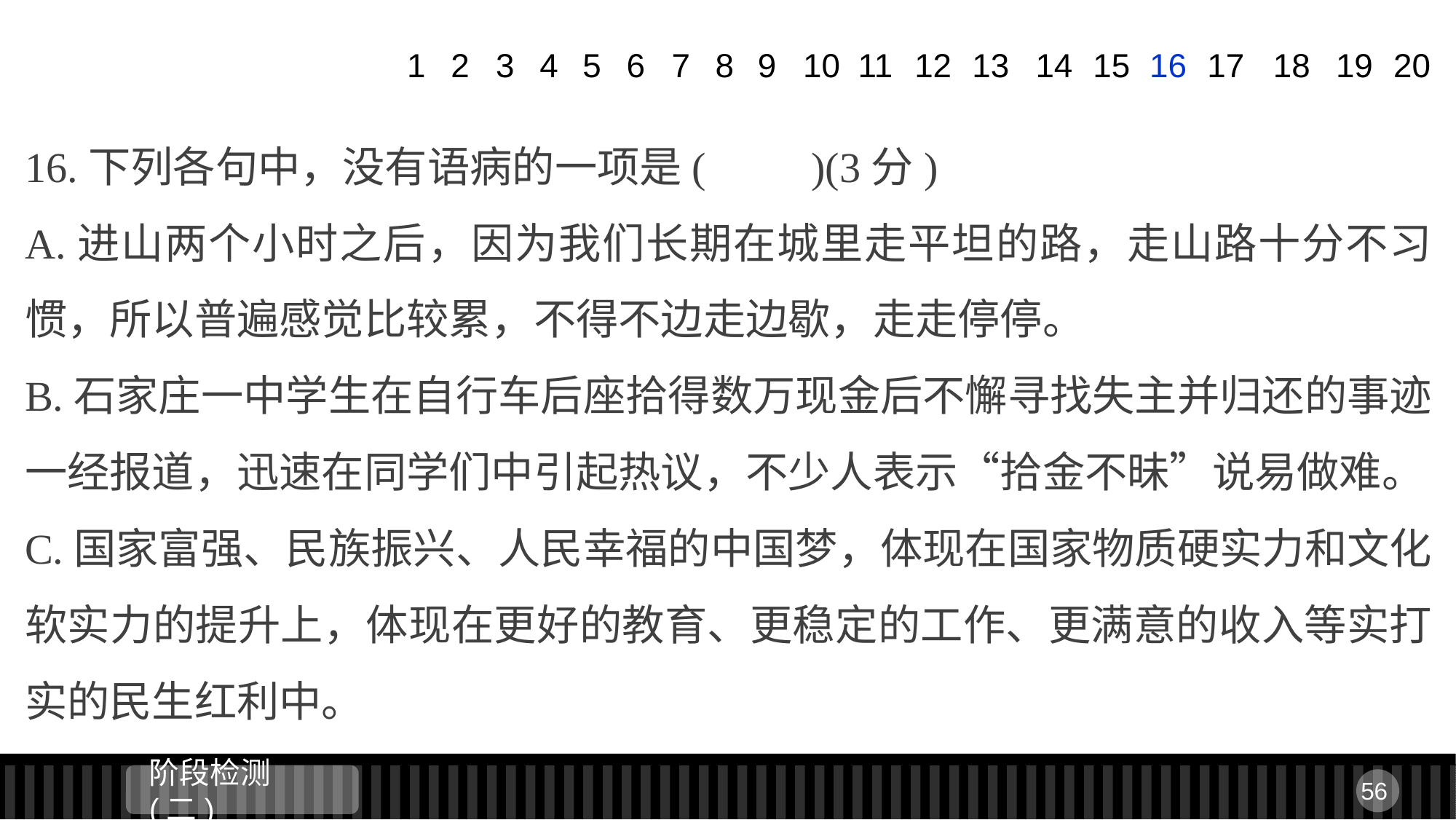

1
2
3
4
5
6
7
8
9
11
12
13
14
15
16
17
18
19
20
10
16.下列各句中，没有语病的一项是(　　)(3分)
A.进山两个小时之后，因为我们长期在城里走平坦的路，走山路十分不习惯，所以普遍感觉比较累，不得不边走边歇，走走停停。
B.石家庄一中学生在自行车后座拾得数万现金后不懈寻找失主并归还的事迹一经报道，迅速在同学们中引起热议，不少人表示“拾金不昧”说易做难。
C.国家富强、民族振兴、人民幸福的中国梦，体现在国家物质硬实力和文化软实力的提升上，体现在更好的教育、更稳定的工作、更满意的收入等实打实的民生红利中。